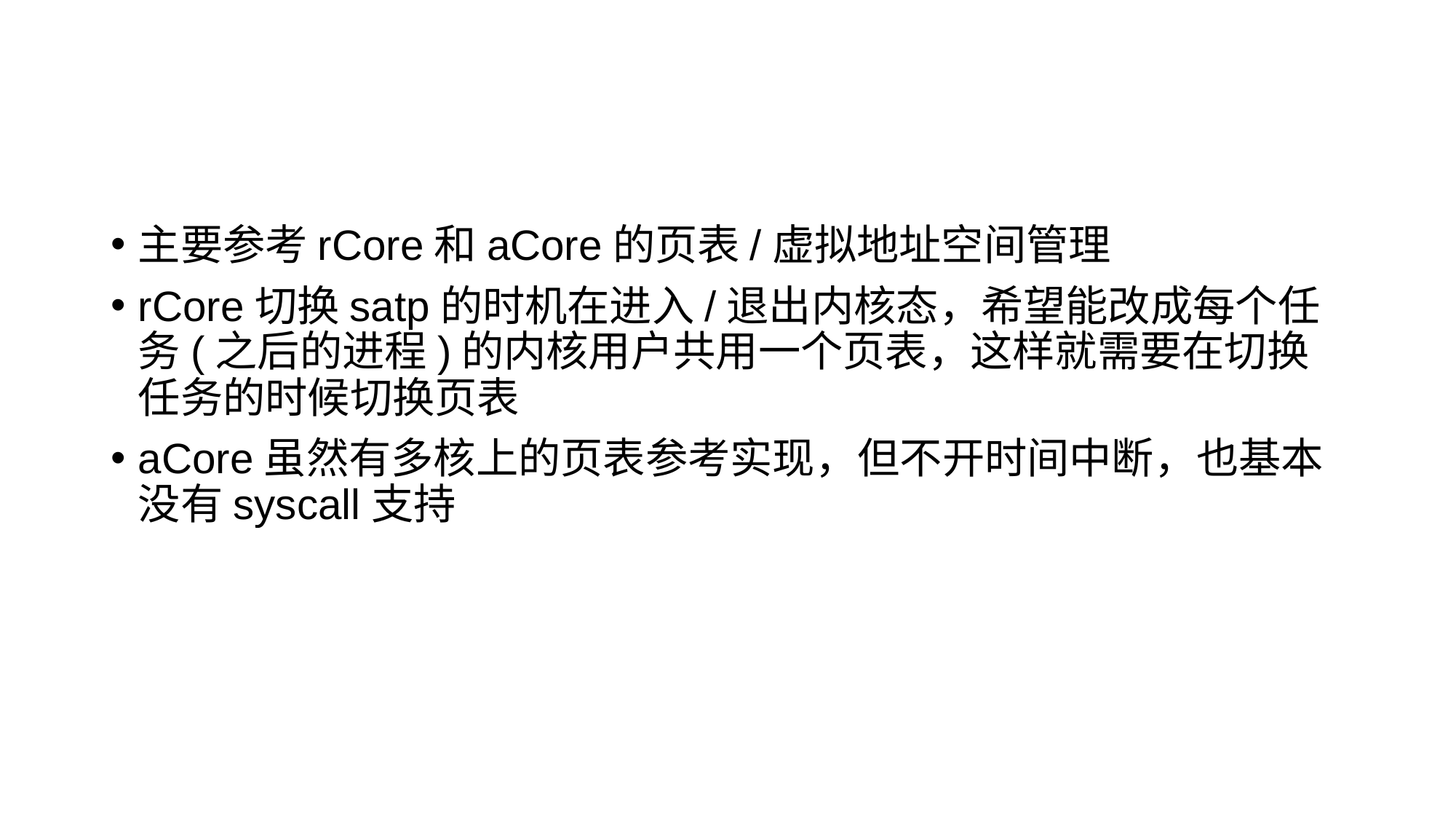

#
主要参考rCore和aCore的页表/虚拟地址空间管理
rCore切换satp的时机在进入/退出内核态，希望能改成每个任务(之后的进程)的内核用户共用一个页表，这样就需要在切换任务的时候切换页表
aCore虽然有多核上的页表参考实现，但不开时间中断，也基本没有syscall支持